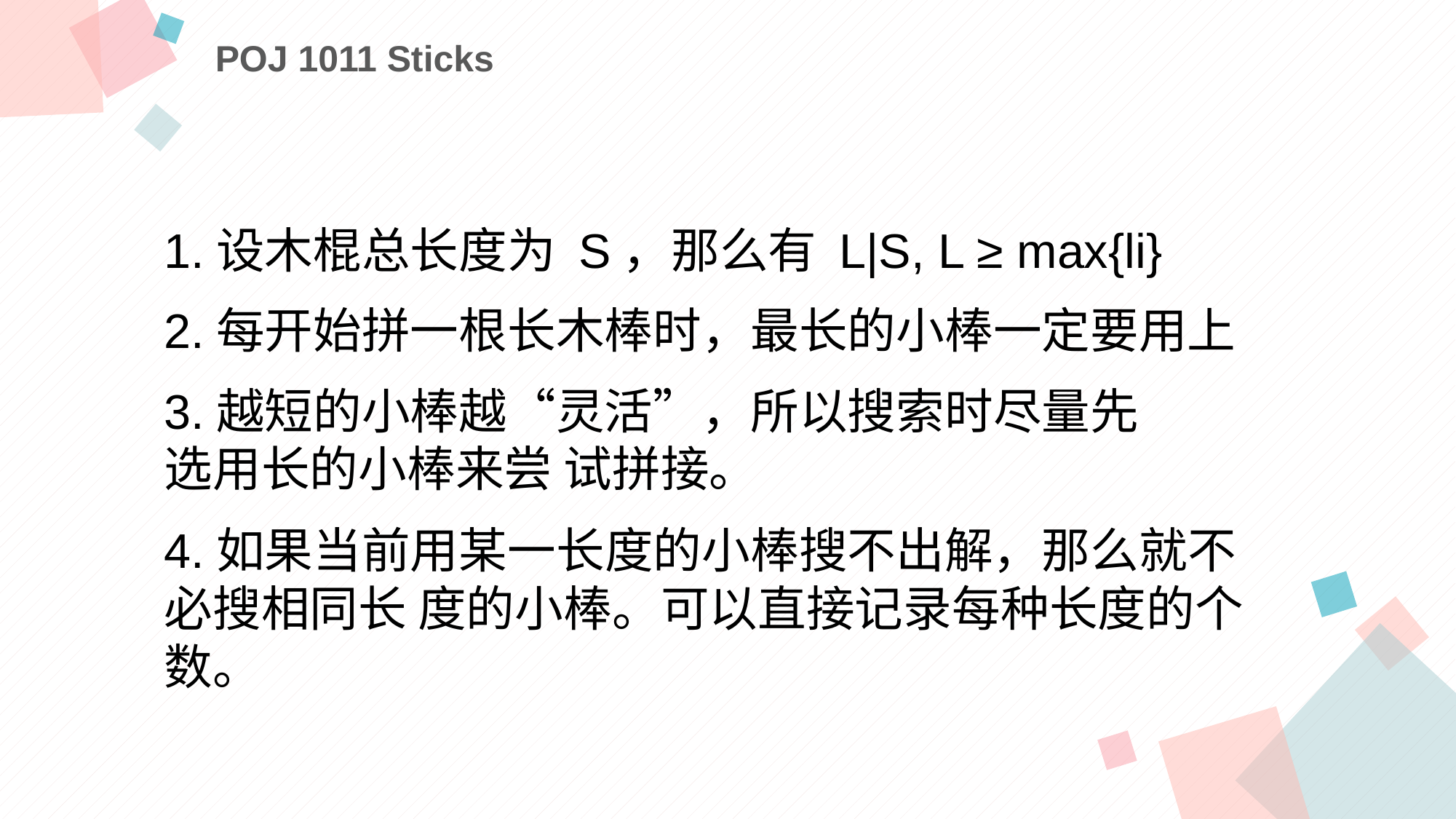

POJ 1011 Sticks
1.设木棍总长度为 S，那么有 L|S, L ≥ max{li}
2.每开始拼一根长木棒时，最长的小棒一定要用上
3.越短的小棒越“灵活”，所以搜索时尽量先选用长的小棒来尝 试拼接。
4.如果当前用某一长度的小棒搜不出解，那么就不必搜相同长 度的小棒。可以直接记录每种长度的个数。